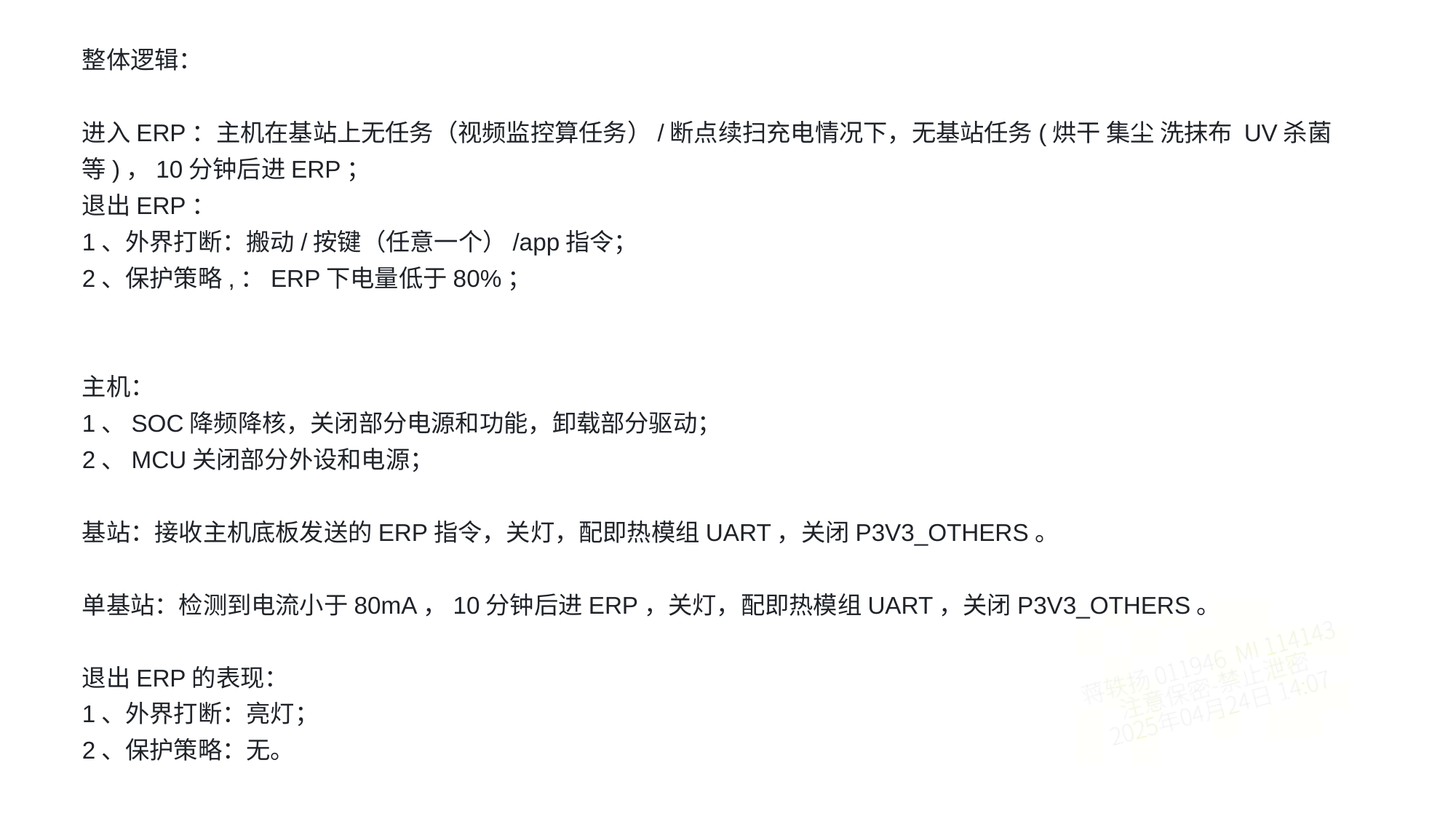

整体逻辑：

进入ERP：主机在基站上无任务（视频监控算任务）/断点续扫充电情况下，无基站任务(烘干 集尘 洗抹布 UV杀菌等)，10分钟后进ERP；
退出ERP：
1、外界打断：搬动/按键（任意一个）/app指令；
2、保护策略,：ERP下电量低于80%；

主机：
1、SOC降频降核，关闭部分电源和功能，卸载部分驱动；
2、MCU关闭部分外设和电源；

基站：接收主机底板发送的ERP指令，关灯，配即热模组UART，关闭P3V3_OTHERS。

单基站：检测到电流小于80mA，10分钟后进ERP，关灯，配即热模组UART，关闭P3V3_OTHERS。

退出ERP的表现：
1、外界打断：亮灯；
2、保护策略：无。